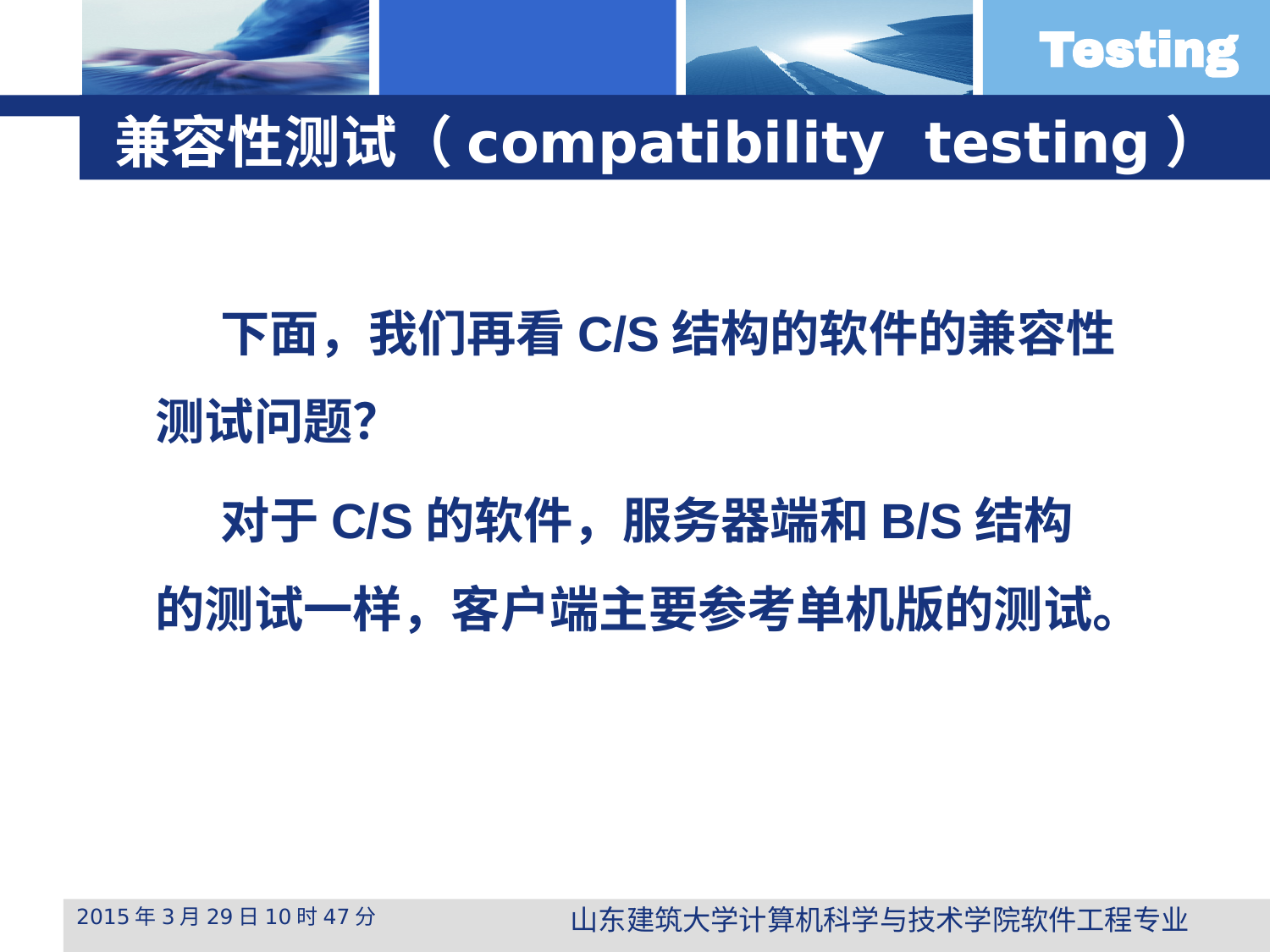

# 兼容性测试（compatibility  testing）
         下面，我们再看C/S结构的软件的兼容性测试问题？
         对于C/S的软件，服务器端和B/S结构的测试一样，客户端主要参考单机版的测试。
山东建筑大学计算机科学与技术学院软件工程专业
2015年3月29日10时47分